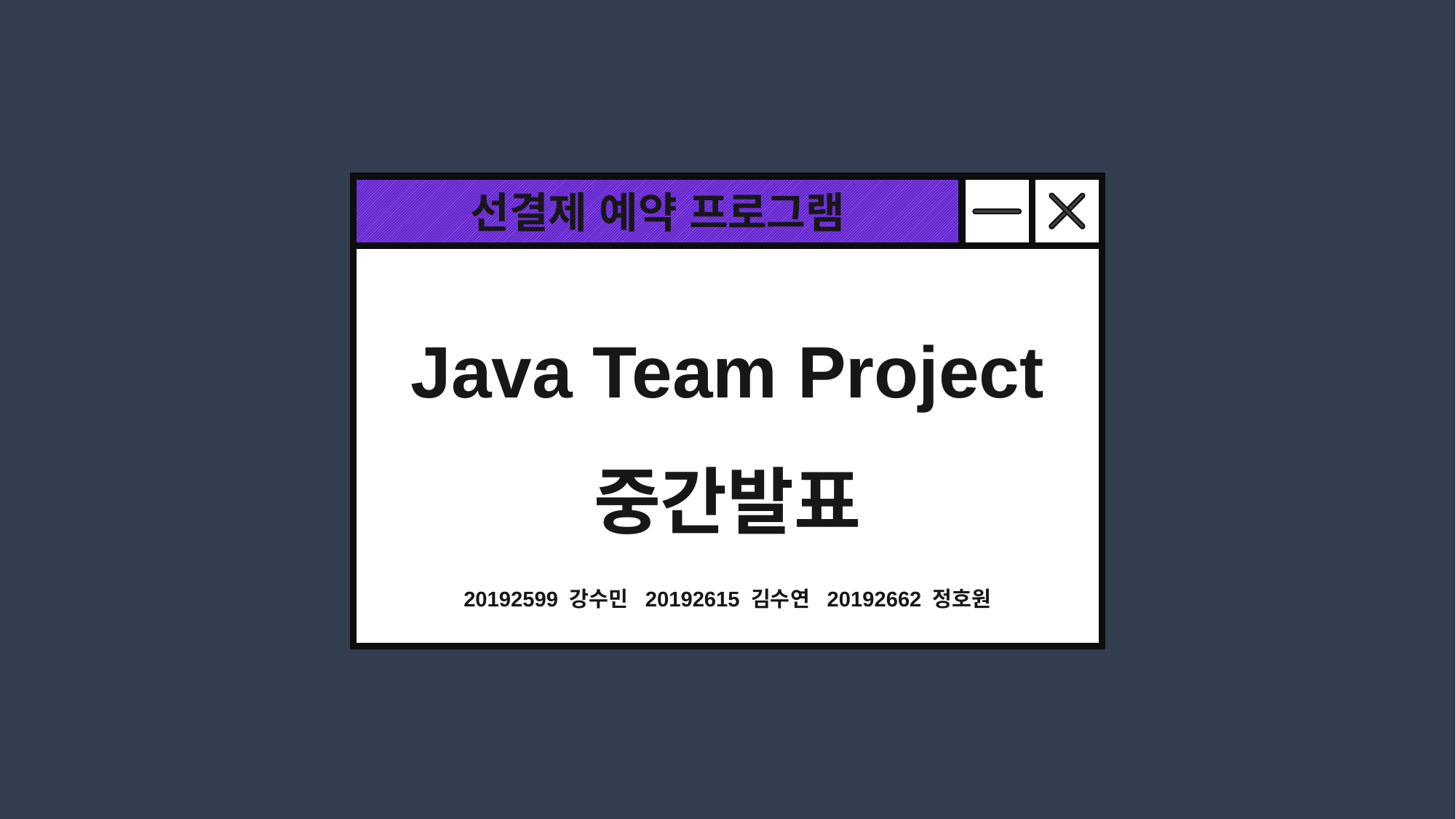

선결제 예약 프로그램

Java Team Project
중간발표

20192599 강수민  20192615 김수연  20192662 정호원